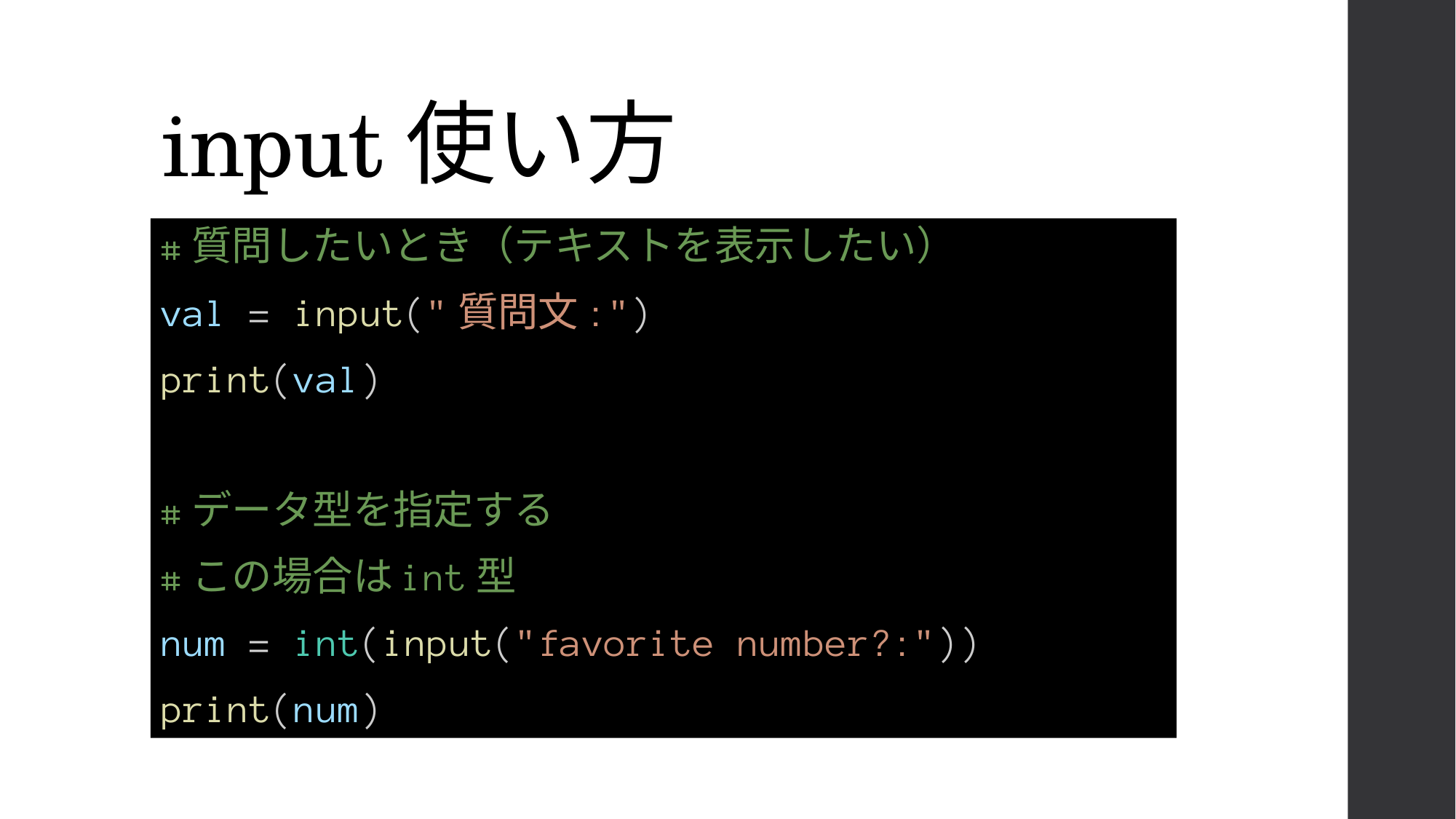

# input使い方
#質問したいとき（テキストを表示したい）
val = input("質問文:")
print(val)

#データ型を指定する
#この場合はint型
num = int(input("favorite number?:"))
print(num)